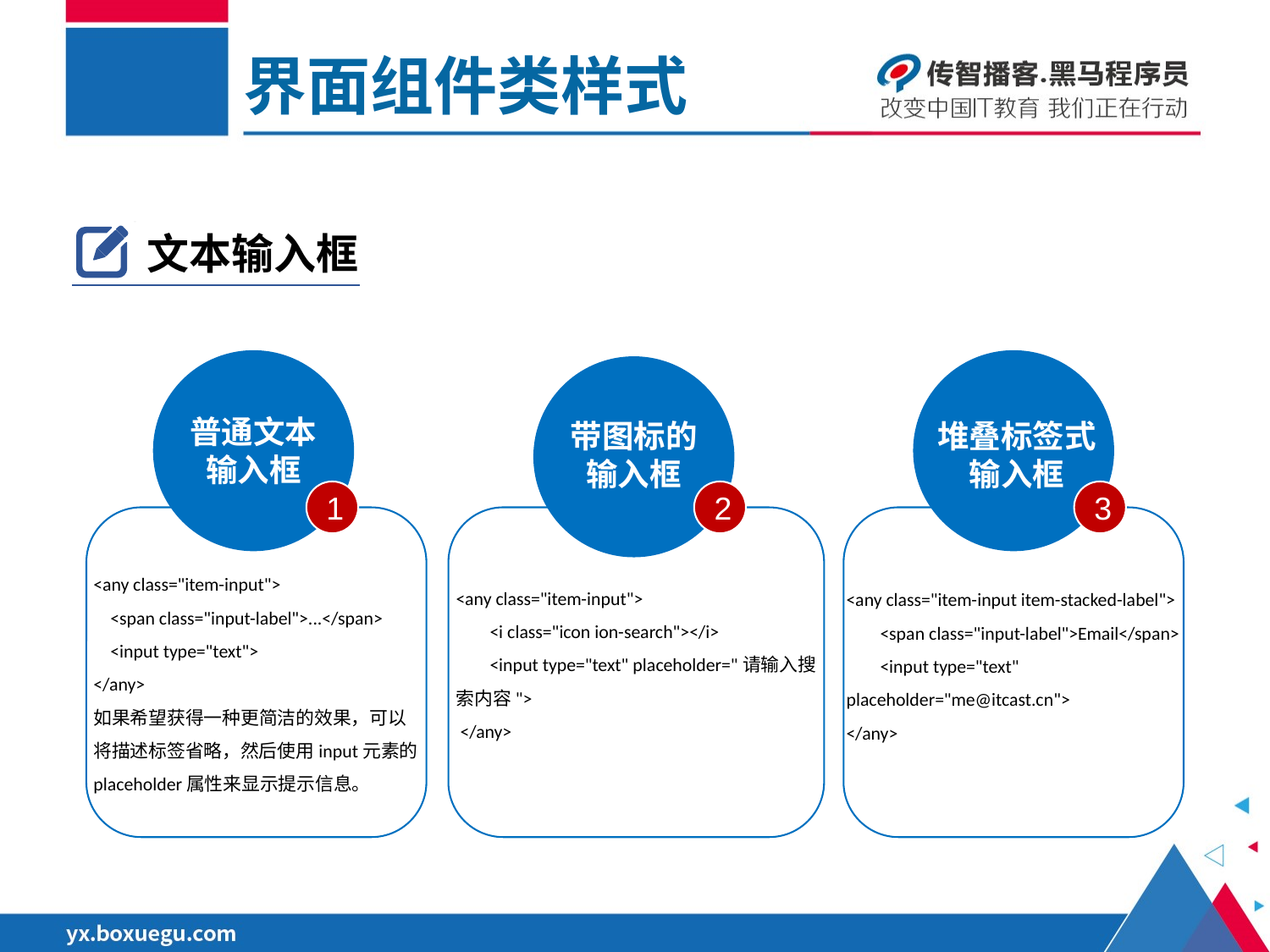

界面组件类样式
文本输入框

普通文本
输入框
堆叠标签式
输入框
带图标的
输入框
1
2
3

<any class="item-input">
    <span class="input-label">...</span>
    <input type="text">
</any>
如果希望获得一种更简洁的效果，可以将描述标签省略，然后使用input元素的placeholder属性来显示提示信息。
<any class="item-input">
        <i class="icon ion-search"></i>
        <input type="text" placeholder="请输入搜索内容">
 </any>
<any class="item-input item-stacked-label">
        <span class="input-label">Email</span>
        <input type="text" placeholder="me@itcast.cn">
</any>